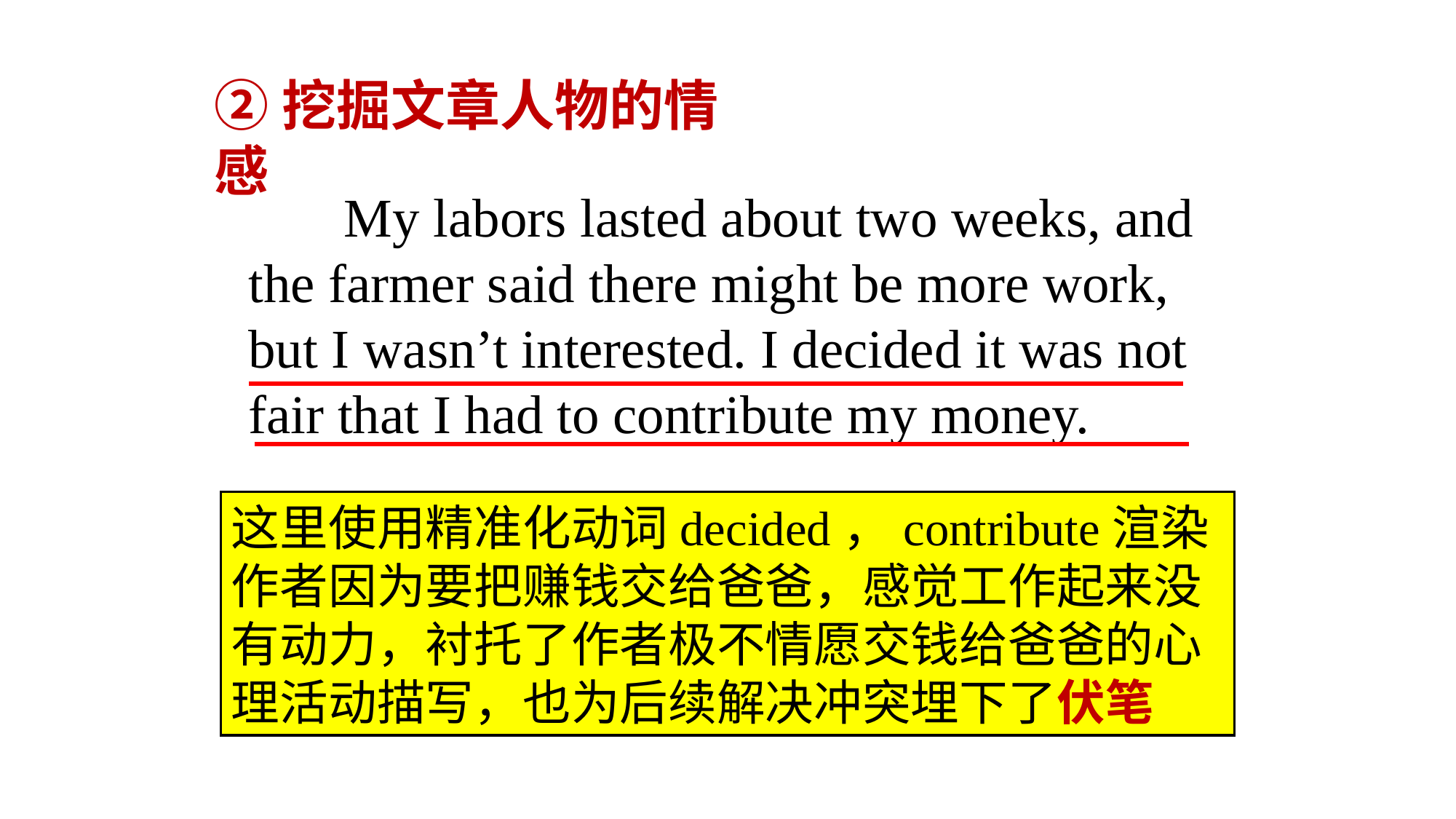

②挖掘文章人物的情感
       My labors lasted about two weeks, and the farmer said there might be more work, but I wasn’t interested. I decided it was not fair that I had to contribute my money.
这里使用精准化动词decided，contribute渲染作者因为要把赚钱交给爸爸，感觉工作起来没有动力，衬托了作者极不情愿交钱给爸爸的心理活动描写，也为后续解决冲突埋下了伏笔